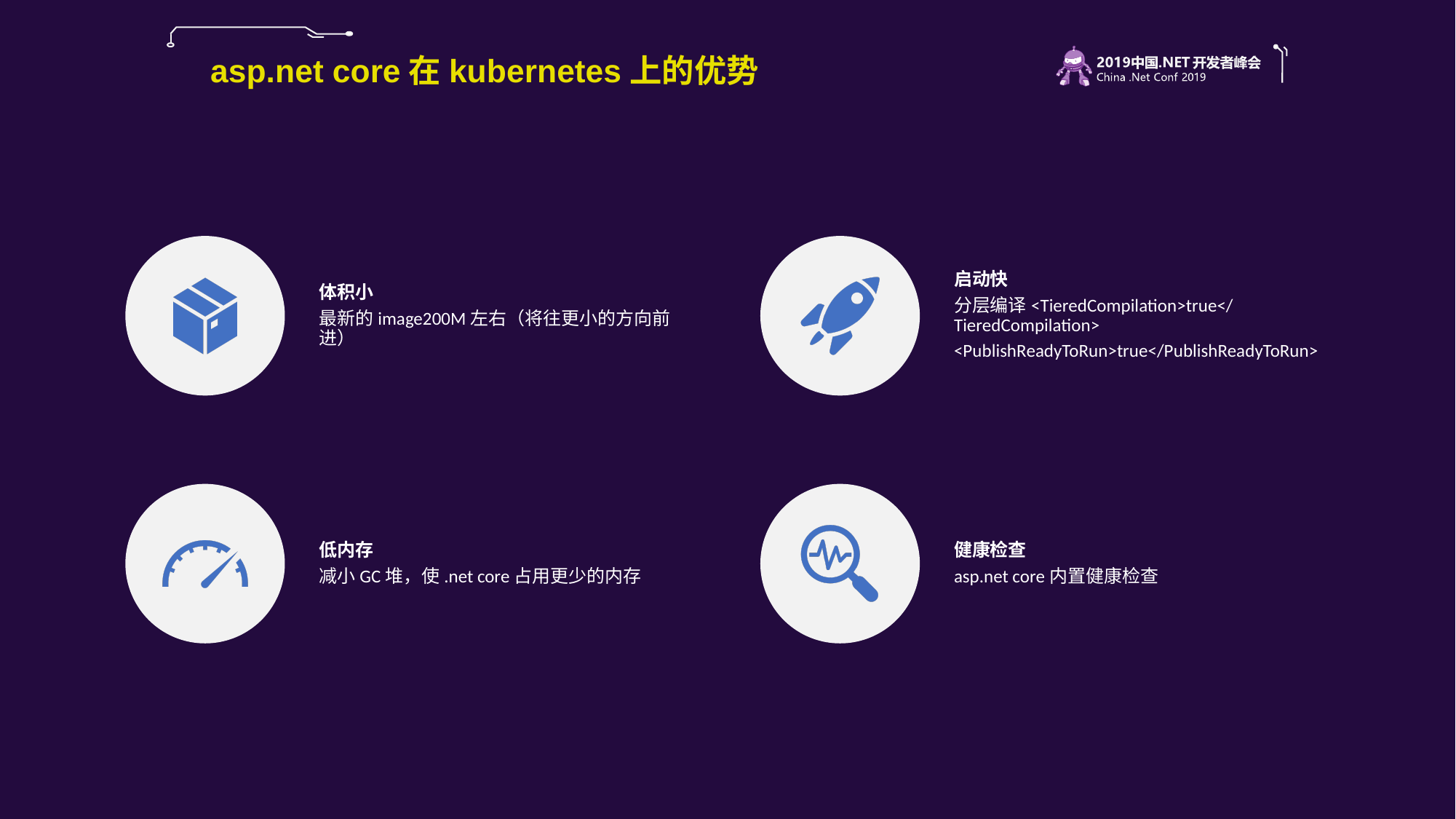

asp.net core在kubernetes上的优势

体积小
最新的image200M左右（将往更小的方向前进）
启动快
分层编译<TieredCompilation>true</TieredCompilation>
<PublishReadyToRun>true</PublishReadyToRun>
低内存
减小GC堆，使.net core占用更少的内存
健康检查
asp.net core内置健康检查